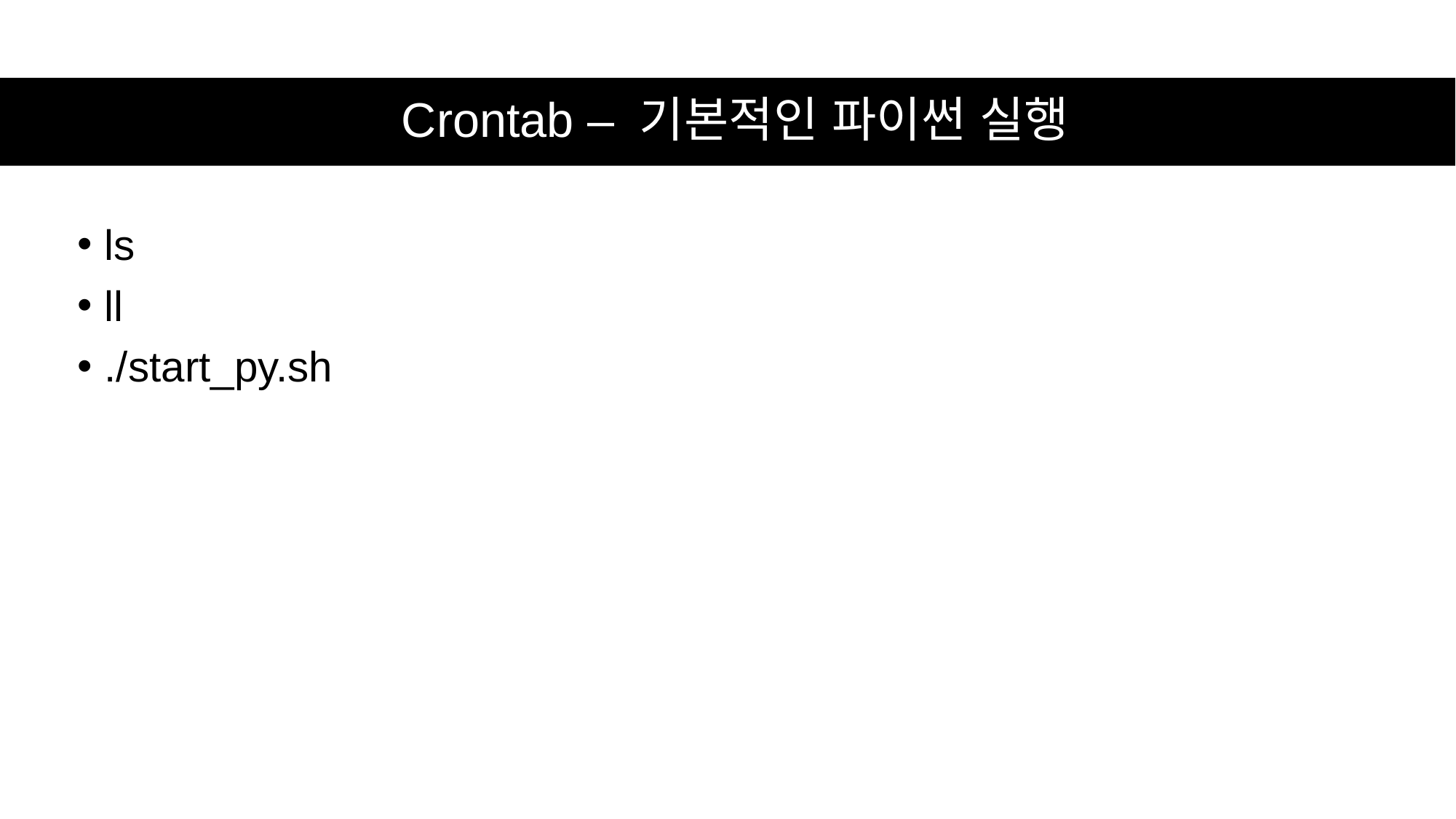

# Crontab – 기본적인 파이썬 실행

ls
ll
./start_py.sh